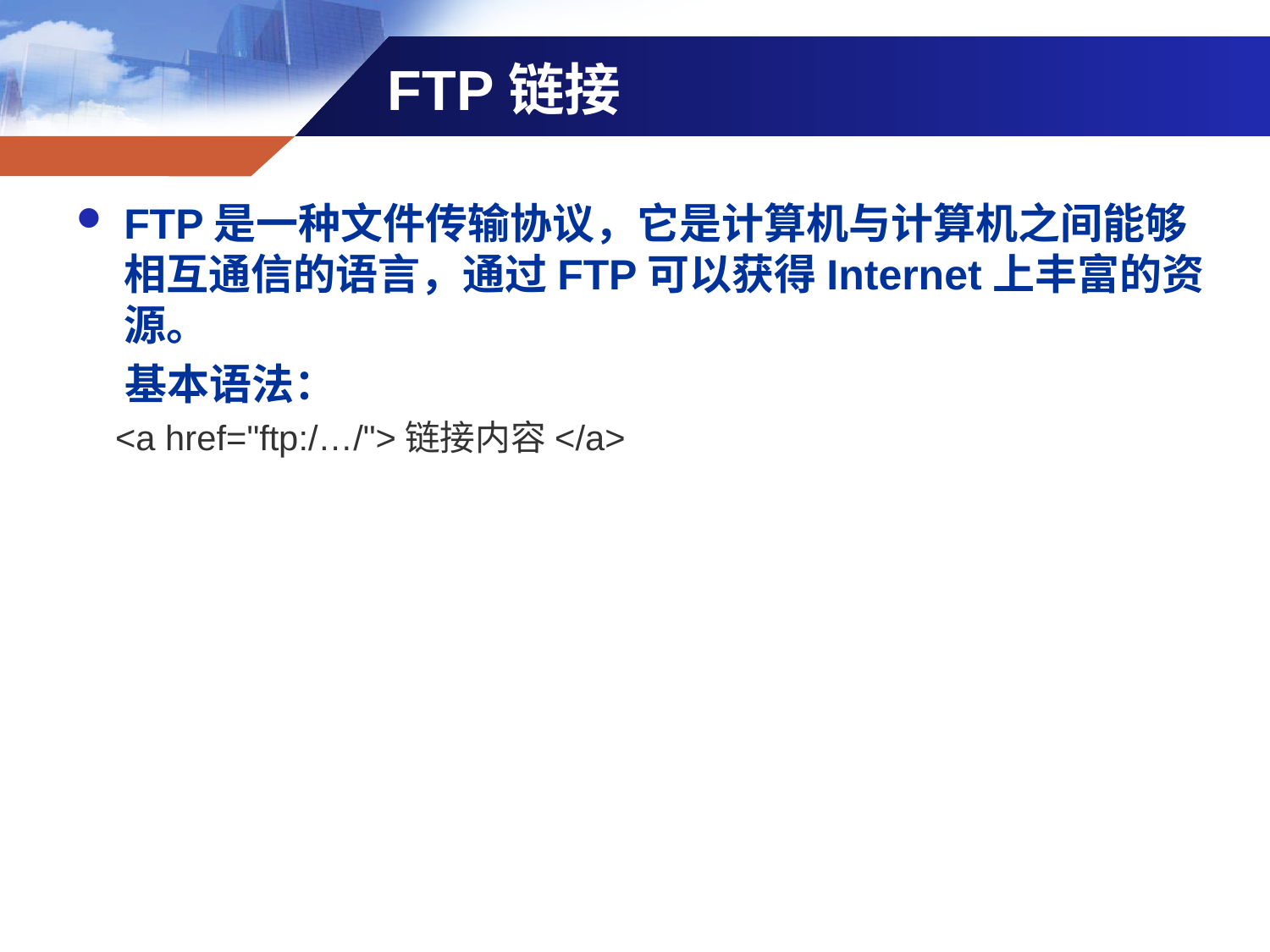

# FTP链接
FTP是一种文件传输协议，它是计算机与计算机之间能够相互通信的语言，通过FTP可以获得Internet上丰富的资源。
    基本语法：
    <a href="ftp:/…/">链接内容</a>